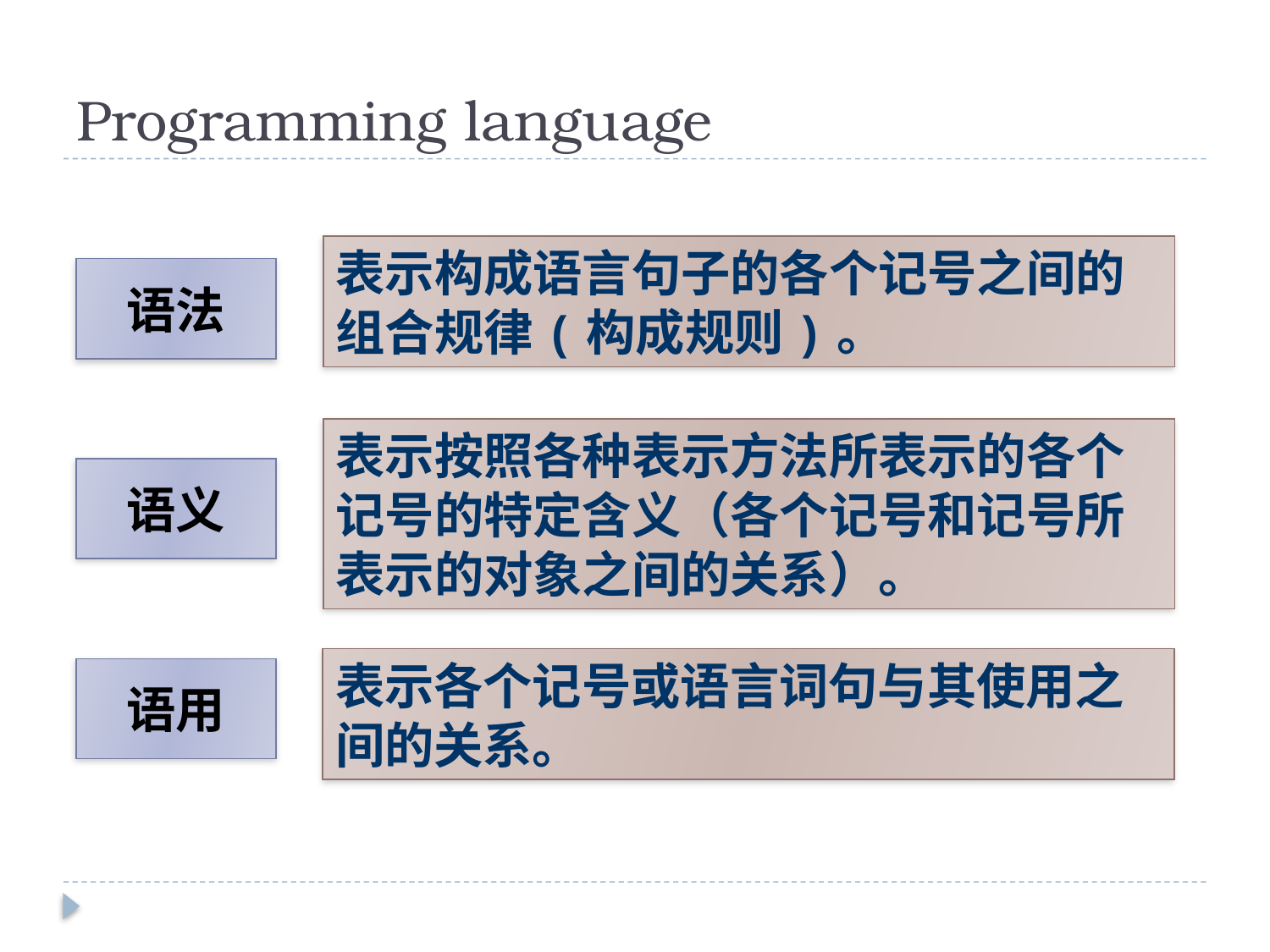

# Programming language
表示构成语言句子的各个记号之间的组合规律(构成规则)。
语法
表示按照各种表示方法所表示的各个记号的特定含义（各个记号和记号所表示的对象之间的关系）。
语义
表示各个记号或语言词句与其使用之间的关系。
语用
5